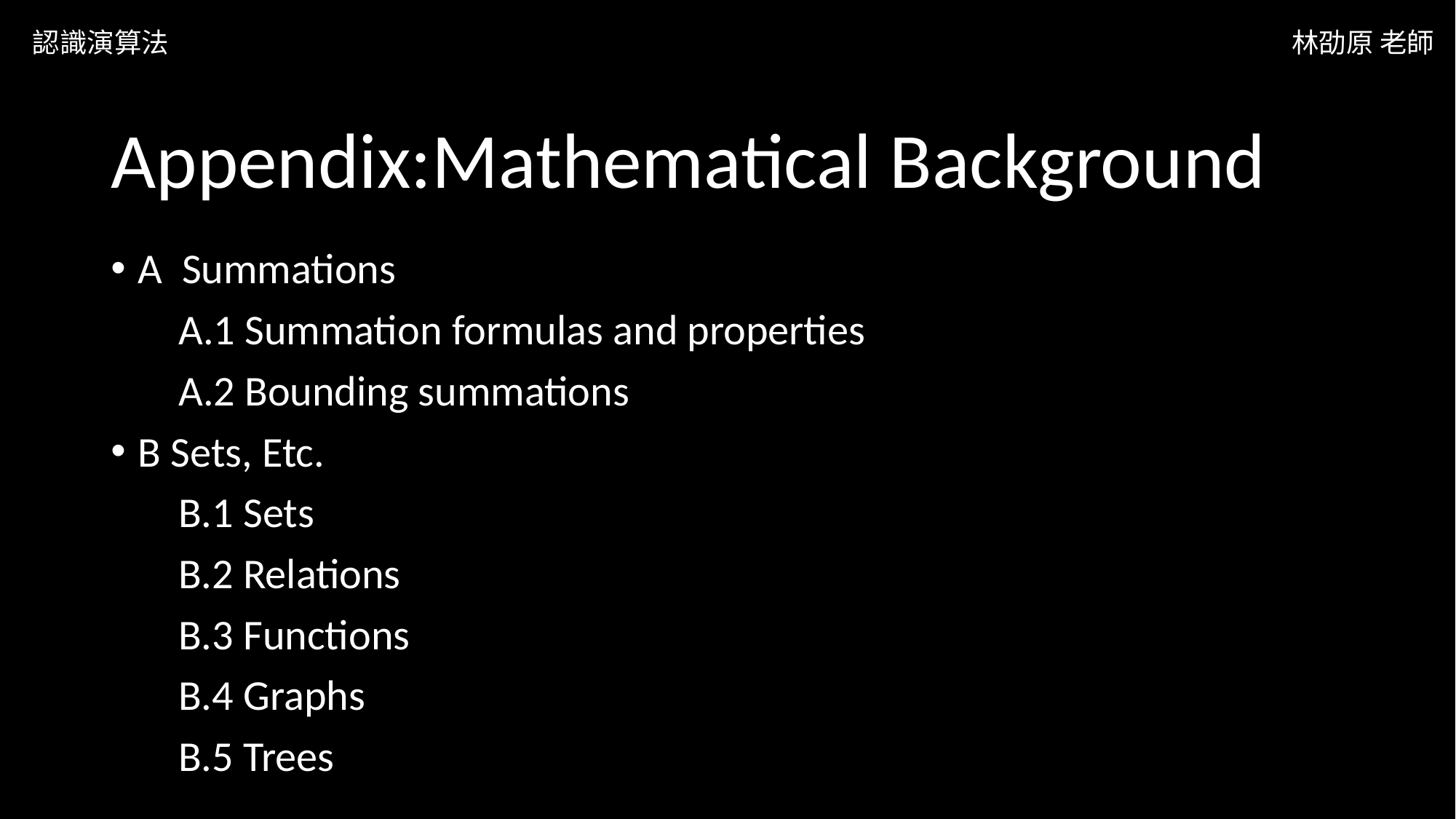

認識演算法
林劭原 老師
# Appendix:Mathematical Background
A  Summations
       A.1 Summation formulas and properties
       A.2 Bounding summations
B Sets, Etc.
       B.1 Sets
       B.2 Relations
       B.3 Functions
       B.4 Graphs
       B.5 Trees